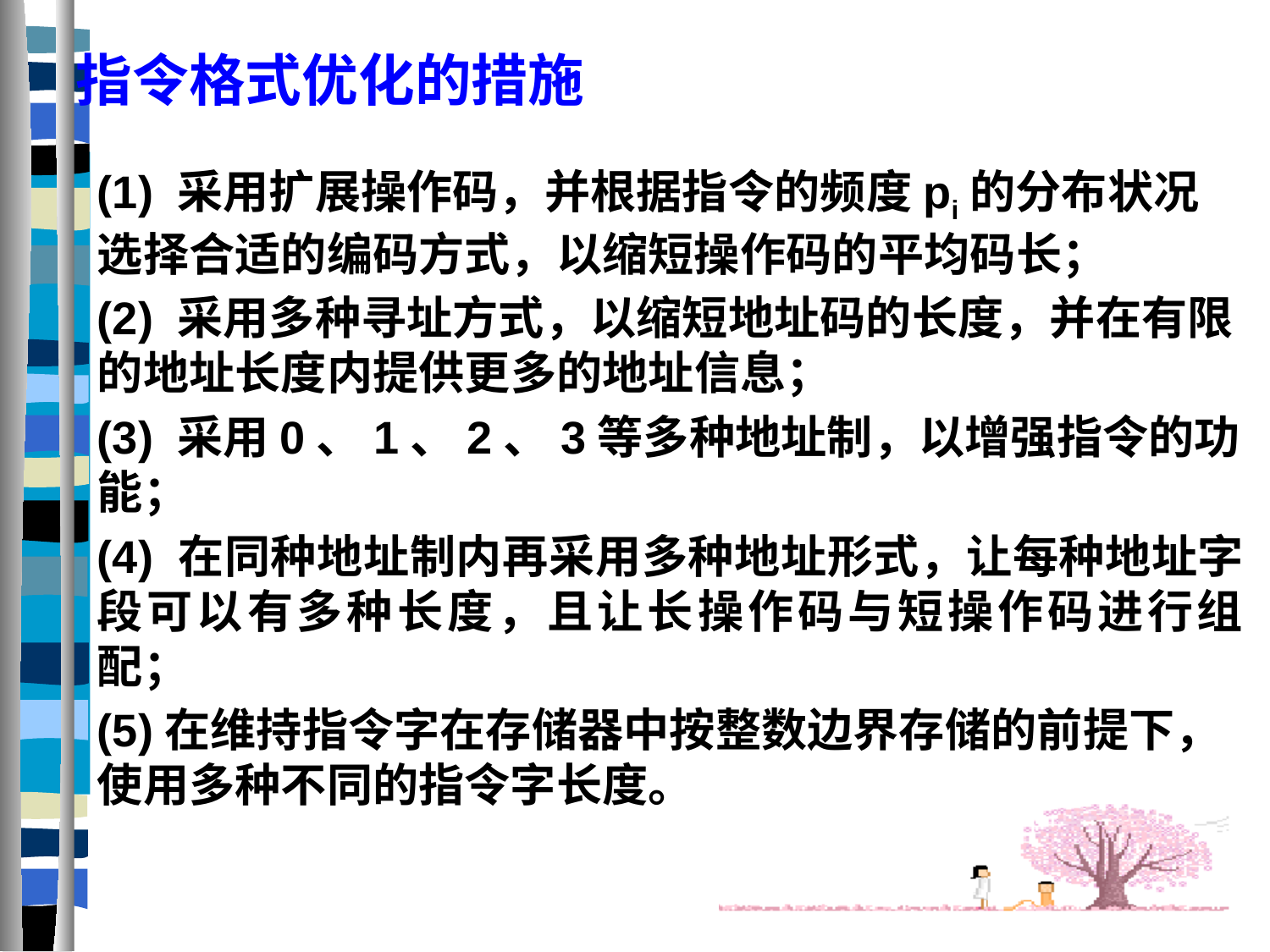

# 指令格式优化的措施
(1) 采用扩展操作码，并根据指令的频度pi的分布状况选择合适的编码方式，以缩短操作码的平均码长；
(2) 采用多种寻址方式，以缩短地址码的长度，并在有限的地址长度内提供更多的地址信息；
(3) 采用0、1、2、3等多种地址制，以增强指令的功能；
(4) 在同种地址制内再采用多种地址形式，让每种地址字段可以有多种长度，且让长操作码与短操作码进行组配；
(5)在维持指令字在存储器中按整数边界存储的前提下，使用多种不同的指令字长度。